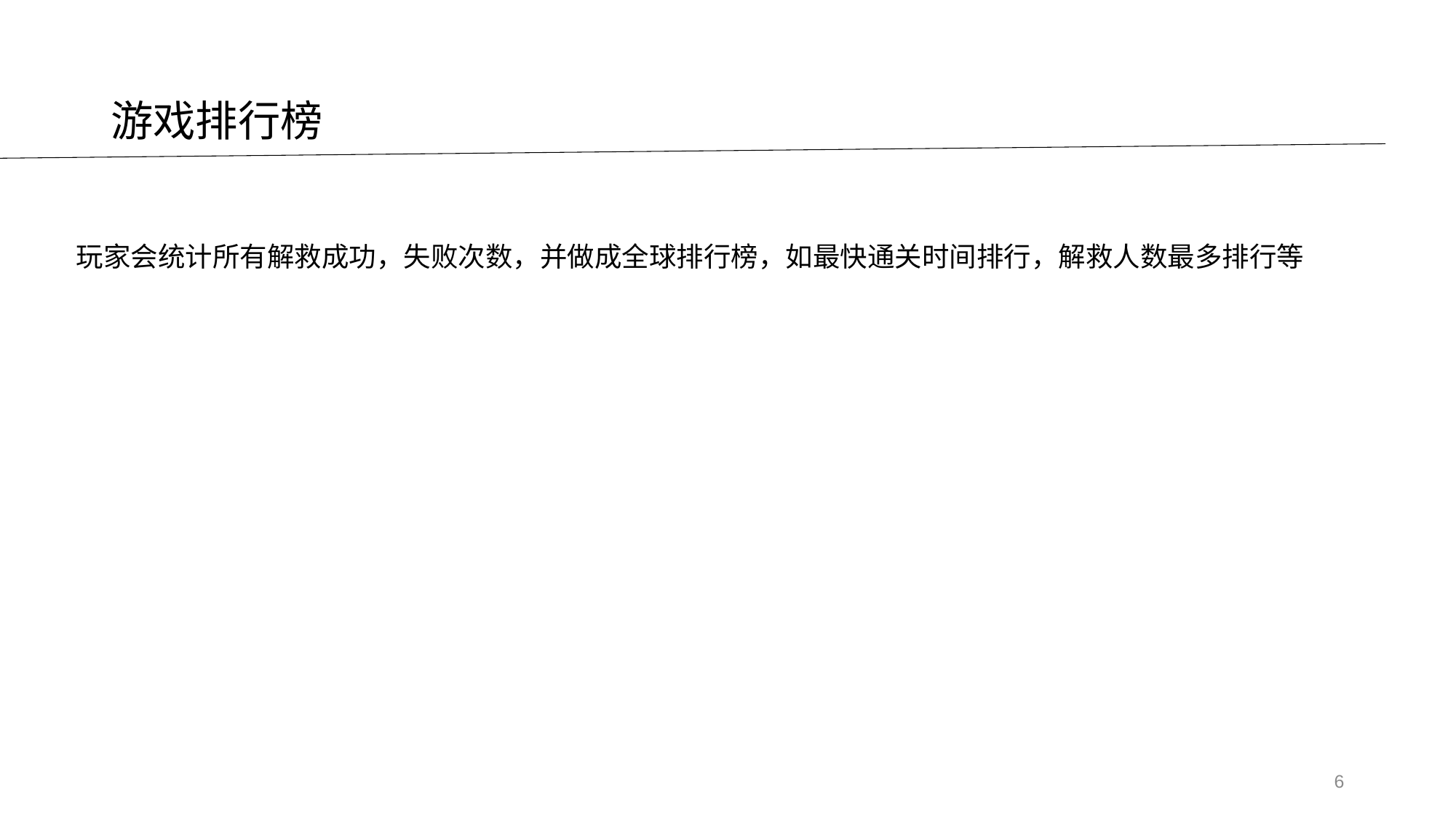

# 游戏排行榜
 玩家会统计所有解救成功，失败次数，并做成全球排行榜，如最快通关时间排行，解救人数最多排行等
6